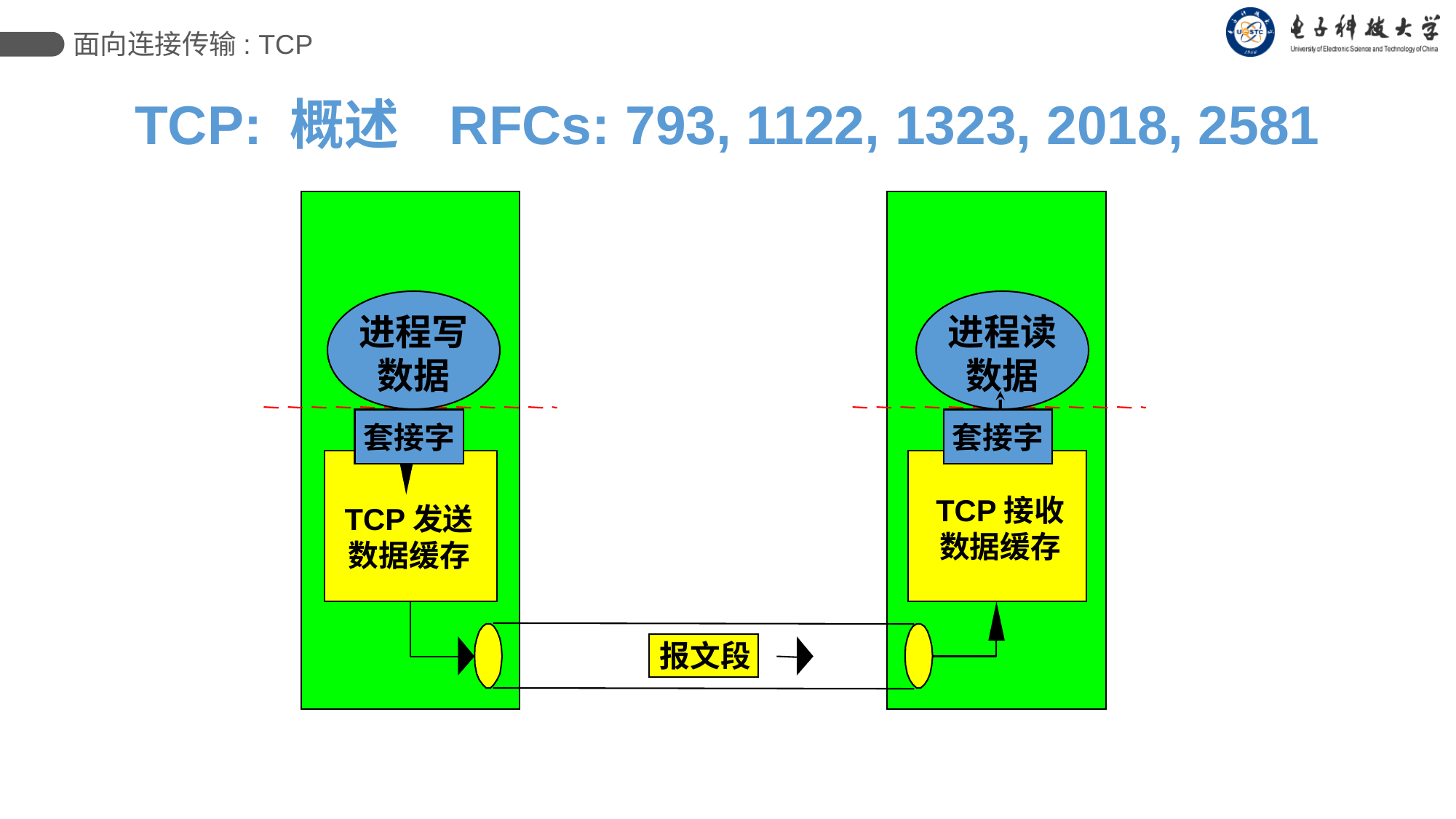

面向连接传输: TCP

TCP: 概述   RFCs: 793, 1122, 1323, 2018, 2581

进程写数据
进程读数据

套接字
套接字

TCP接收数据缓存
TCP发送数据缓存

报文段